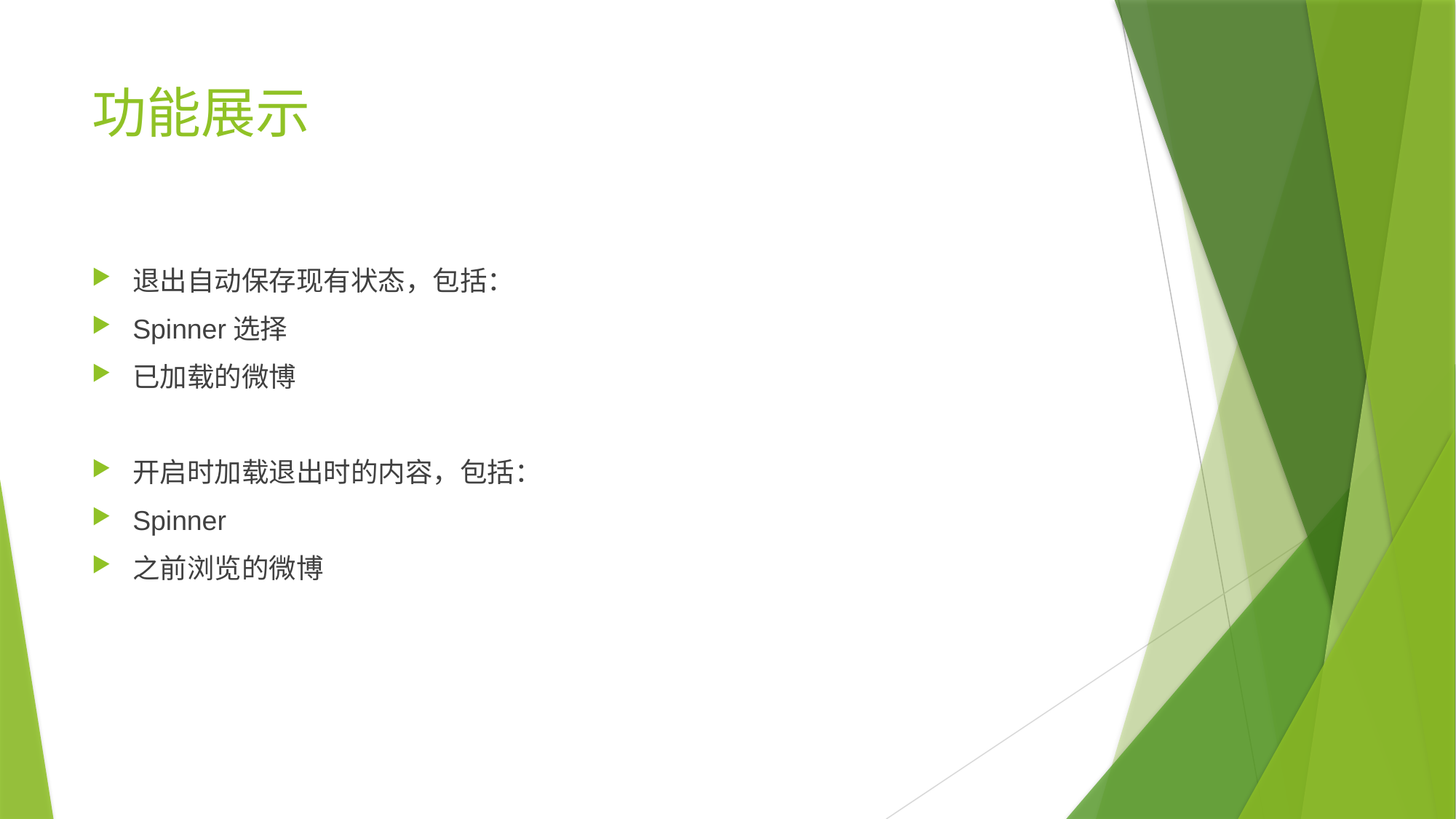

# 功能展示
退出自动保存现有状态，包括：
Spinner选择
已加载的微博

开启时加载退出时的内容，包括：
Spinner
之前浏览的微博